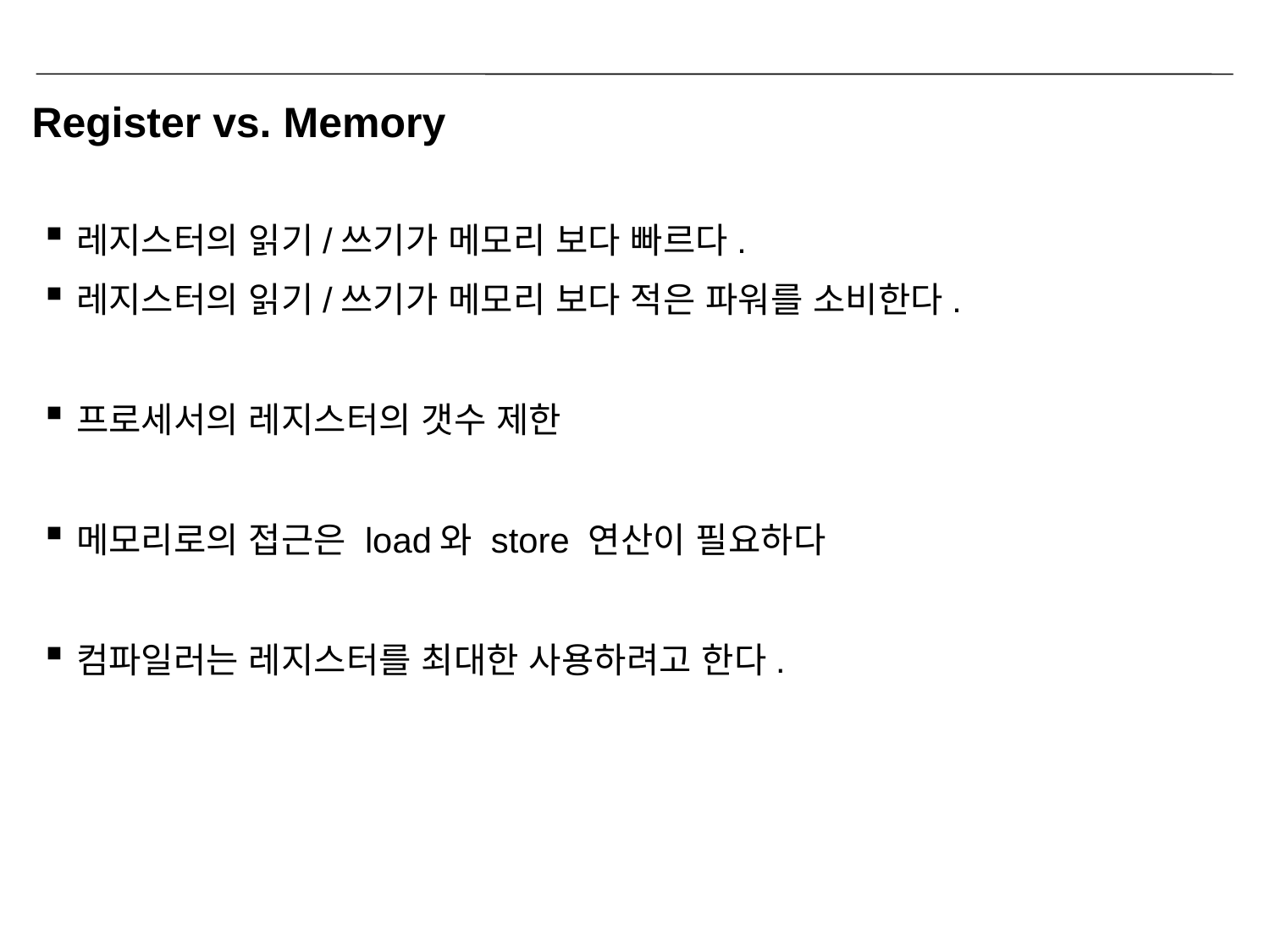

# Register vs. Memory
레지스터의 읽기/쓰기가 메모리 보다 빠르다.
레지스터의 읽기/쓰기가 메모리 보다 적은 파워를 소비한다.

프로세서의 레지스터의 갯수 제한

메모리로의 접근은 load와 store 연산이 필요하다

컴파일러는 레지스터를 최대한 사용하려고 한다.